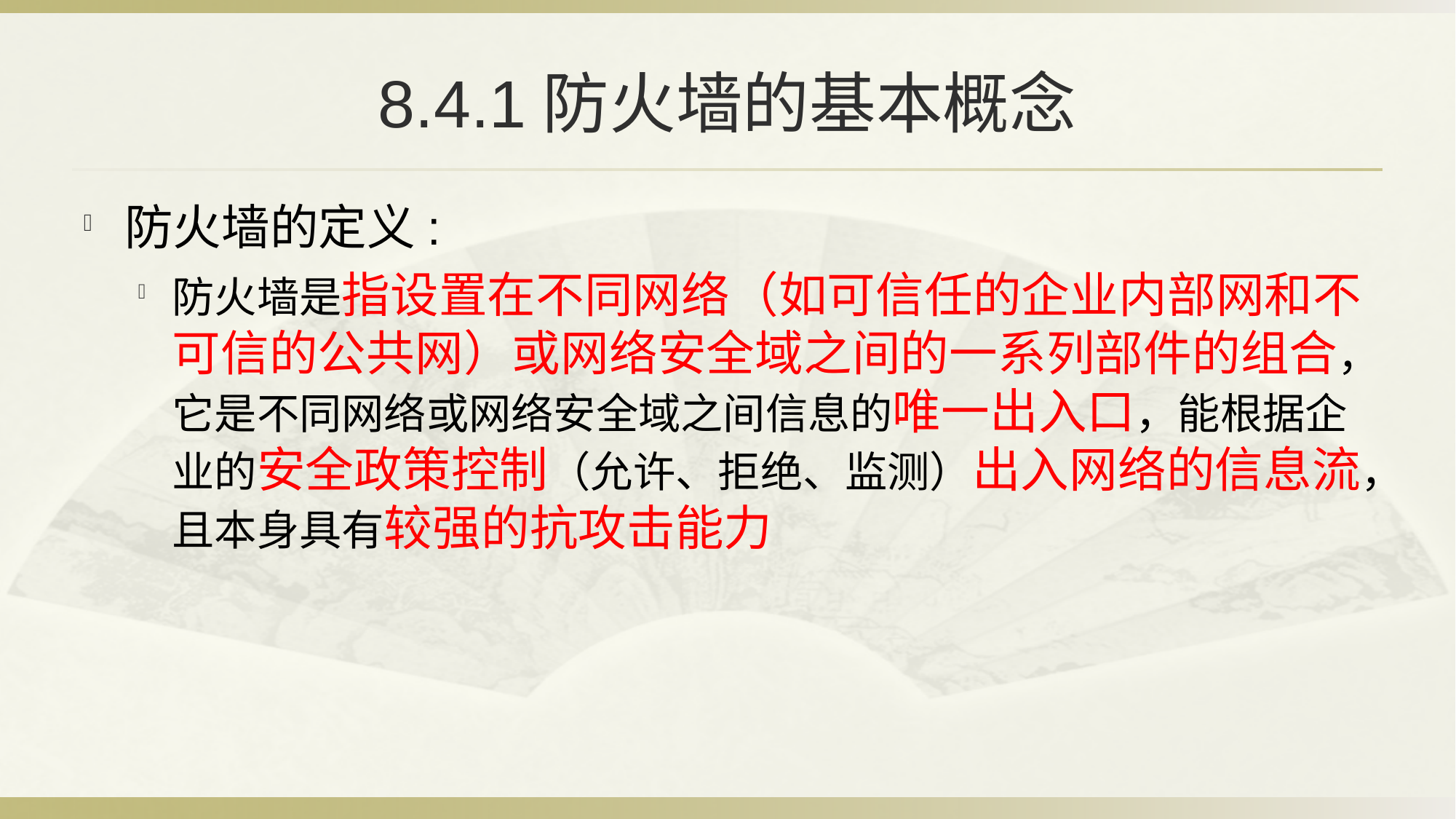

# 8.4.1防火墙的基本概念
防火墙的定义:
防火墙是指设置在不同网络（如可信任的企业内部网和不可信的公共网）或网络安全域之间的一系列部件的组合，它是不同网络或网络安全域之间信息的唯一出入口，能根据企业的安全政策控制（允许、拒绝、监测）出入网络的信息流，且本身具有较强的抗攻击能力